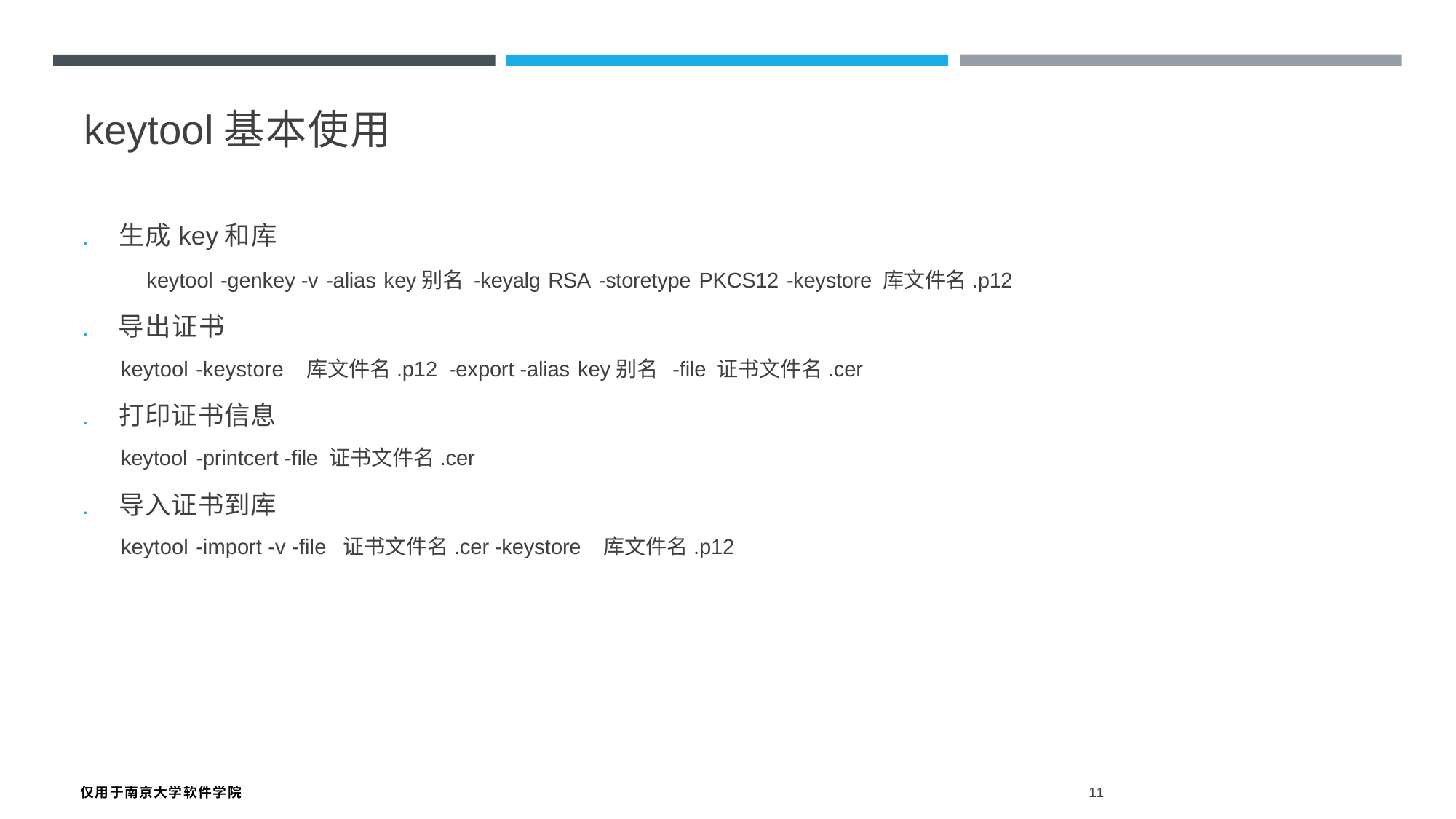

keytool基本使用

.   生成key和库
keytool -genkey -v -alias key别名 -keyalg RSA -storetype PKCS12 -keystore 库文件名.p12
.   导出证书
keytool -keystore  库文件名.p12  -export -alias key别名  -file 证书文件名.cer
.   打印证书信息
keytool -printcert -file 证书文件名.cer
.   导入证书到库

keytool -import -v -file  证书文件名.cer -keystore   库文件名.p12

仅用于南京大学软件学院                                                                                                                                                                                                                                                                                11